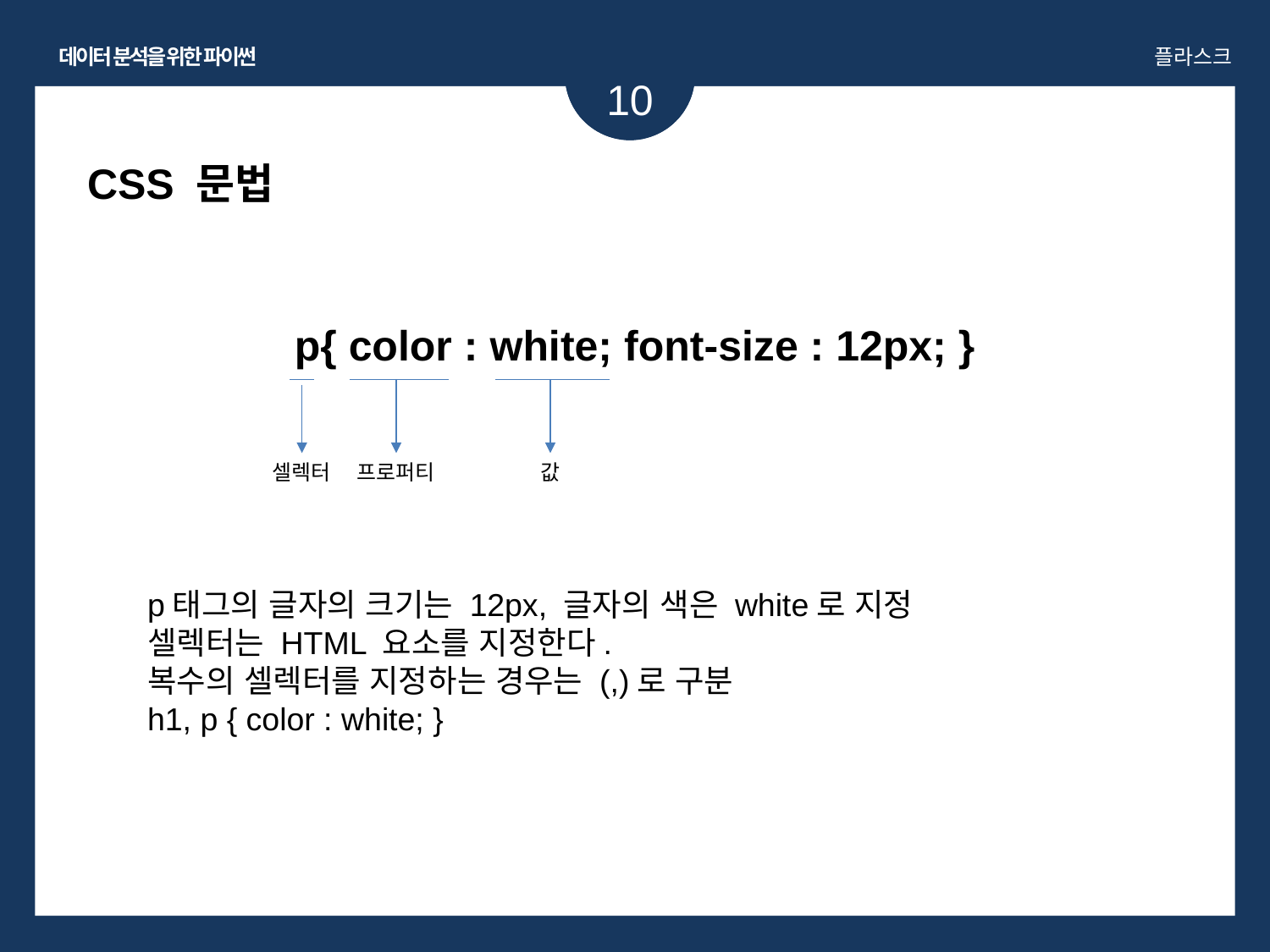

데이터 분석을 위한 파이썬
플라스크
10
CSS 문법

p태그의 글자의 크기는 12px, 글자의 색은 white로 지정
셀렉터는 HTML 요소를 지정한다.
복수의 셀렉터를 지정하는 경우는 (,)로 구분
h1, p { color : white; }
p{ color : white; font-size : 12px; }
셀렉터
프로퍼티
값